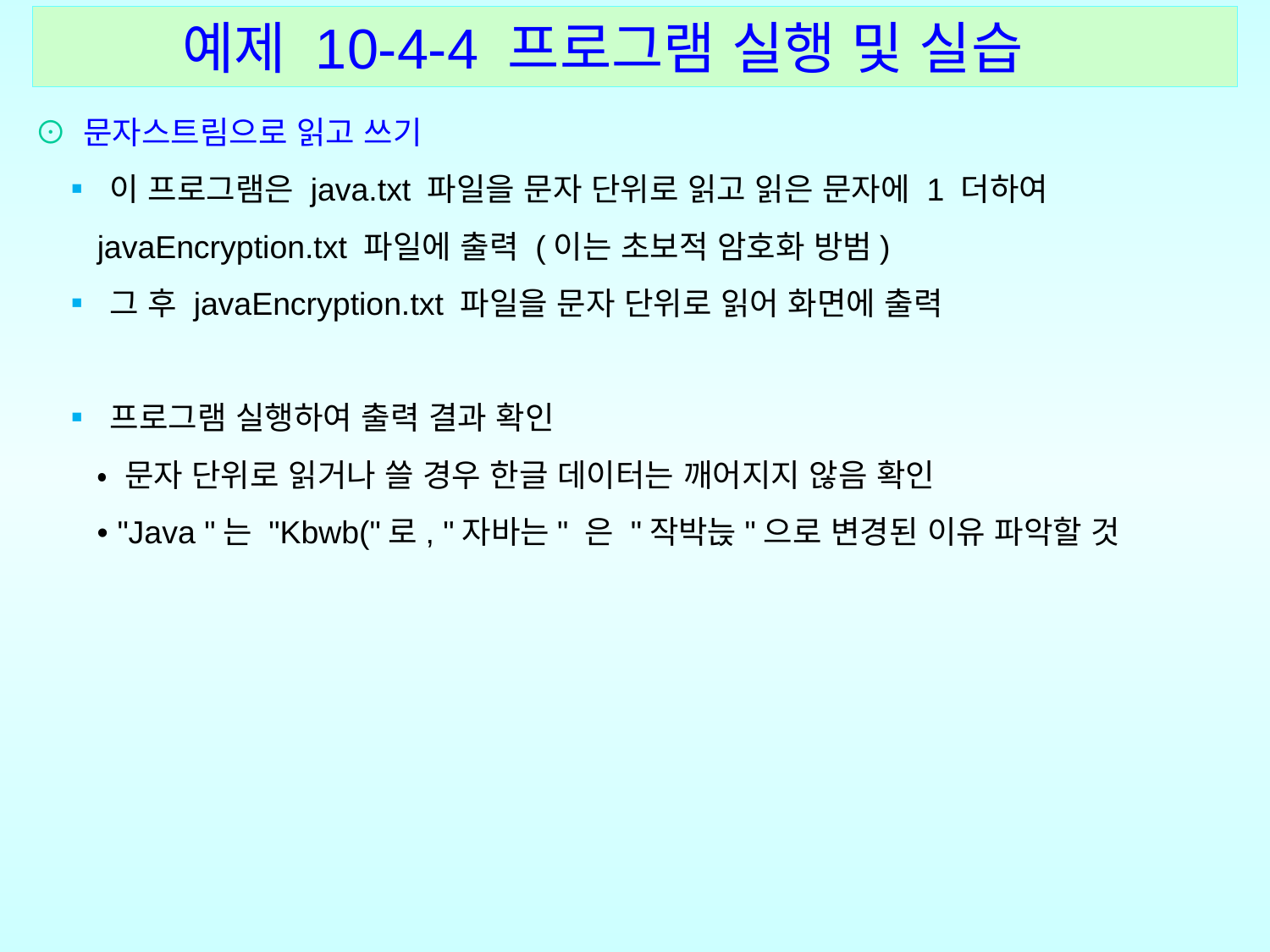

예제 10-4-4 프로그램 실행 및 실습
⊙ 문자스트림으로 읽고 쓰기
   ▪ 이 프로그램은 java.txt 파일을 문자 단위로 읽고 읽은 문자에 1 더하여
       javaEncryption.txt 파일에 출력 (이는 초보적 암호화 방범)
   ▪ 그 후 javaEncryption.txt 파일을 문자 단위로 읽어 화면에 출력

   ▪ 프로그램 실행하여 출력 결과 확인
       • 문자 단위로 읽거나 쓸 경우 한글 데이터는 깨어지지 않음 확인
       • "Java "는 "Kbwb("로, "자바는" 은 "작박늕"으로 변경된 이유 파악할 것